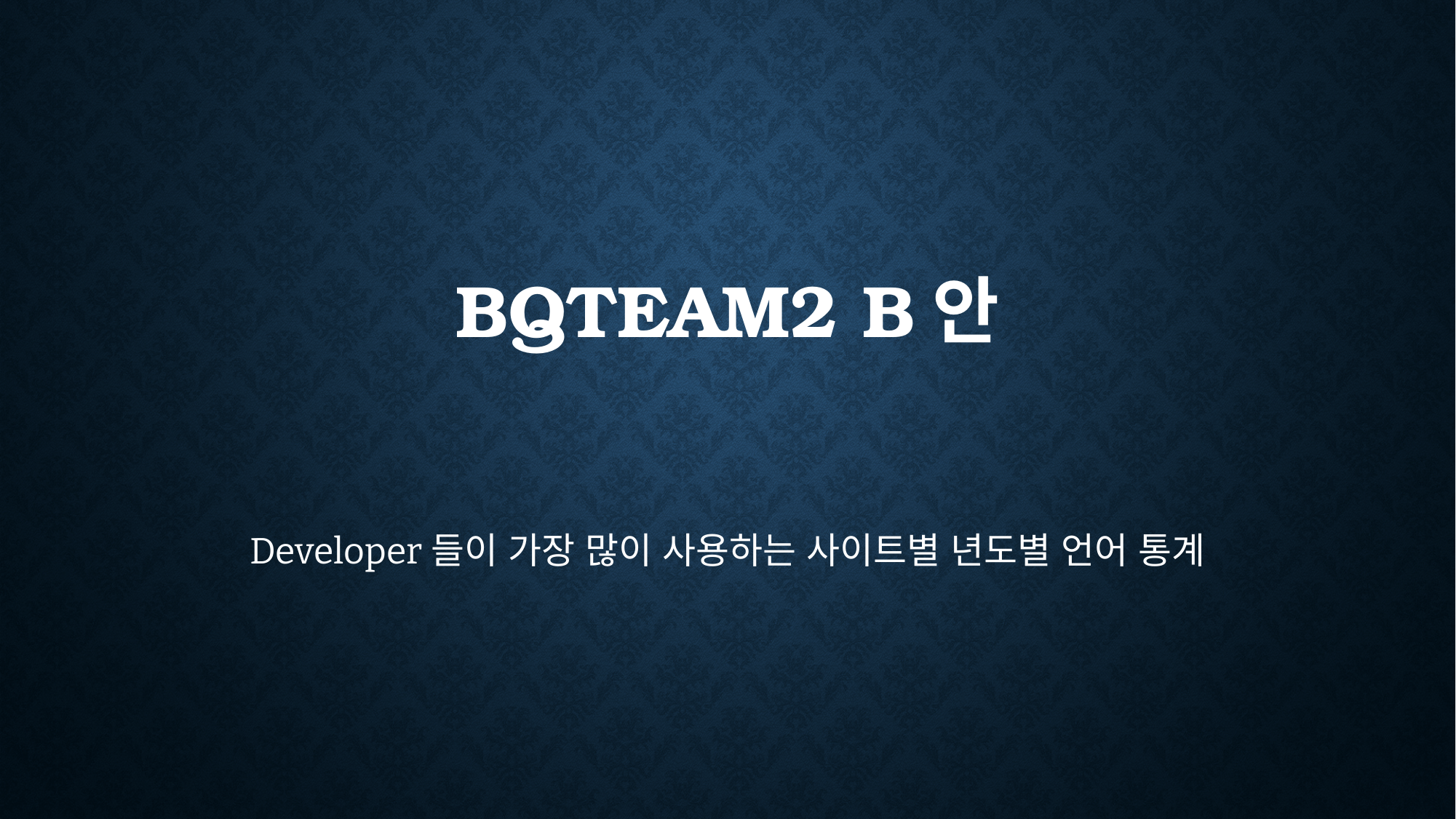

# Bqteam2 b안
Developer들이 가장 많이 사용하는 사이트별 년도별 언어 통계